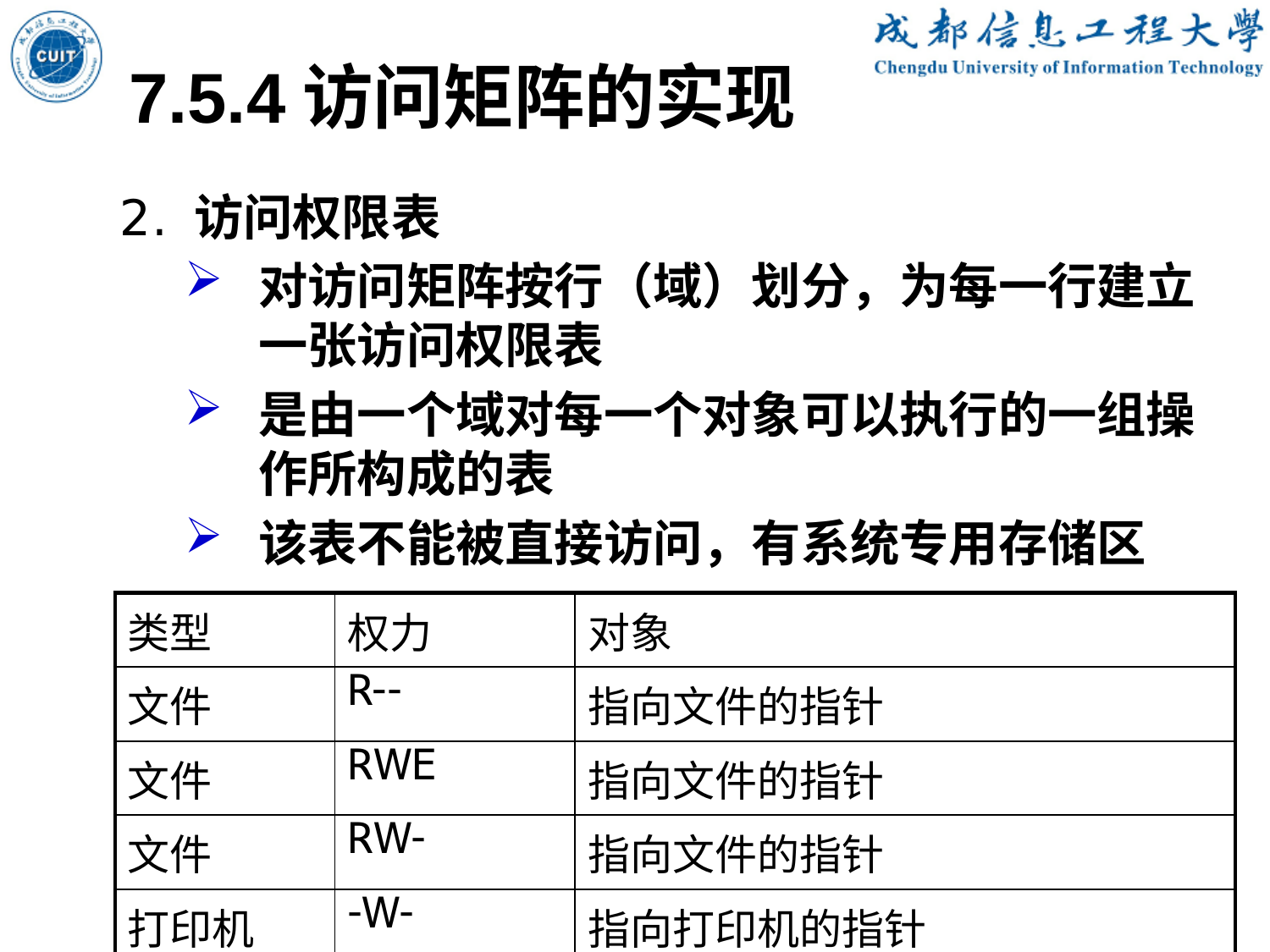

7.5.4访问矩阵的实现
2. 访问权限表
对访问矩阵按行（域）划分，为每一行建立一张访问权限表
是由一个域对每一个对象可以执行的一组操作所构成的表
该表不能被直接访问，有系统专用存储区

| 类型 | 权力 | 对象 |
| --- | --- | --- |
| 文件 | R-- | 指向文件的指针 |
| 文件 | RWE | 指向文件的指针 |
| 文件 | RW- | 指向文件的指针 |
| 打印机 | -W- | 指向打印机的指针 |